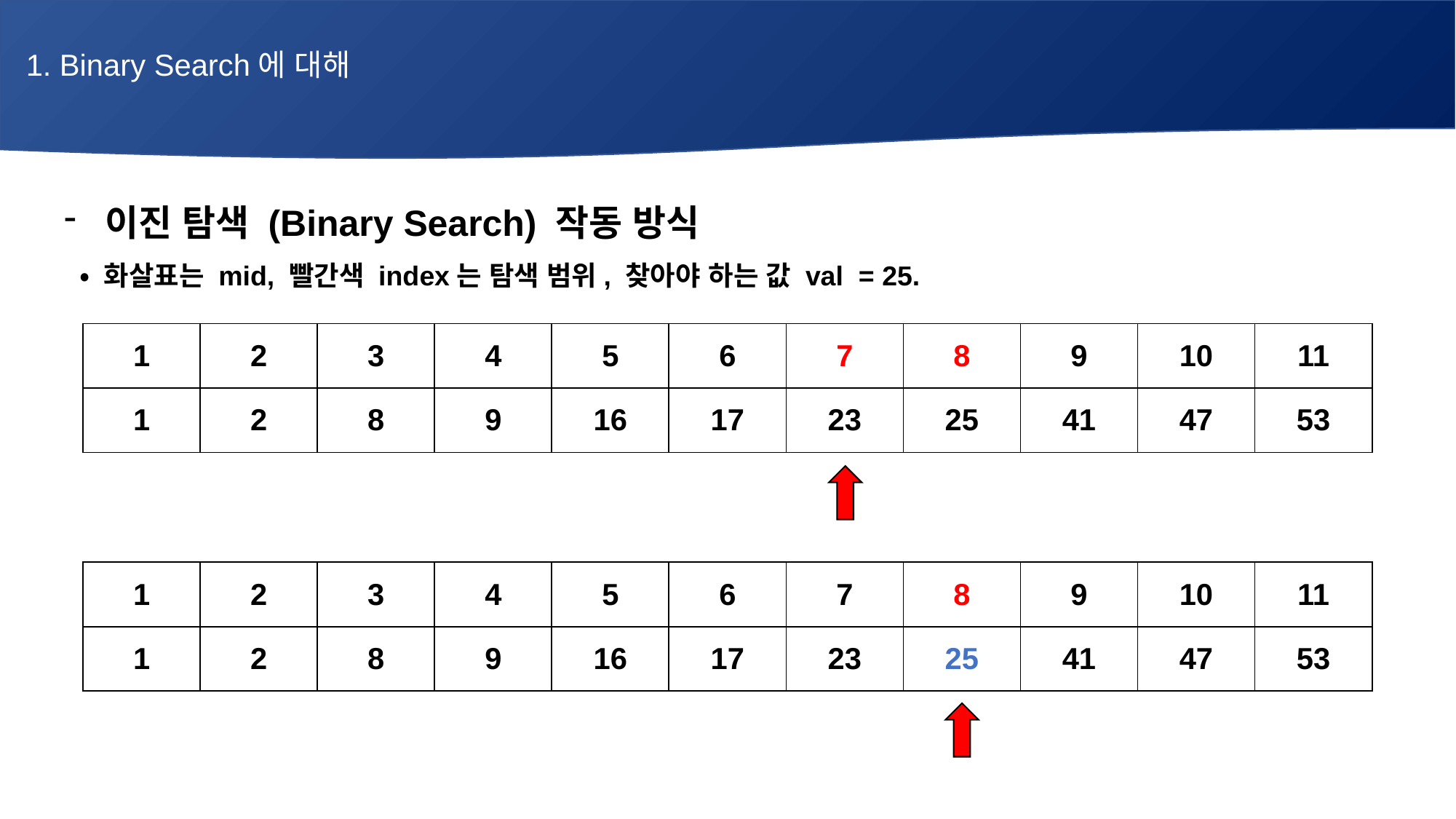

1. Binary Search에 대해
# 매주 1 과제 LV2
이진 탐색 (Binary Search) 작동 방식
  • 화살표는 mid, 빨간색 index는 탐색 범위, 찾아야 하는 값 val  = 25.

| 1 | 2 | 3 | 4 | 5 | 6 | 7 | 8 | 9 | 10 | 11 |
| --- | --- | --- | --- | --- | --- | --- | --- | --- | --- | --- |
| 1 | 2 | 8 | 9 | 16 | 17 | 23 | 25 | 41 | 47 | 53 |

| 1 | 2 | 3 | 4 | 5 | 6 | 7 | 8 | 9 | 10 | 11 |
| --- | --- | --- | --- | --- | --- | --- | --- | --- | --- | --- |
| 1 | 2 | 8 | 9 | 16 | 17 | 23 | 25 | 41 | 47 | 53 |